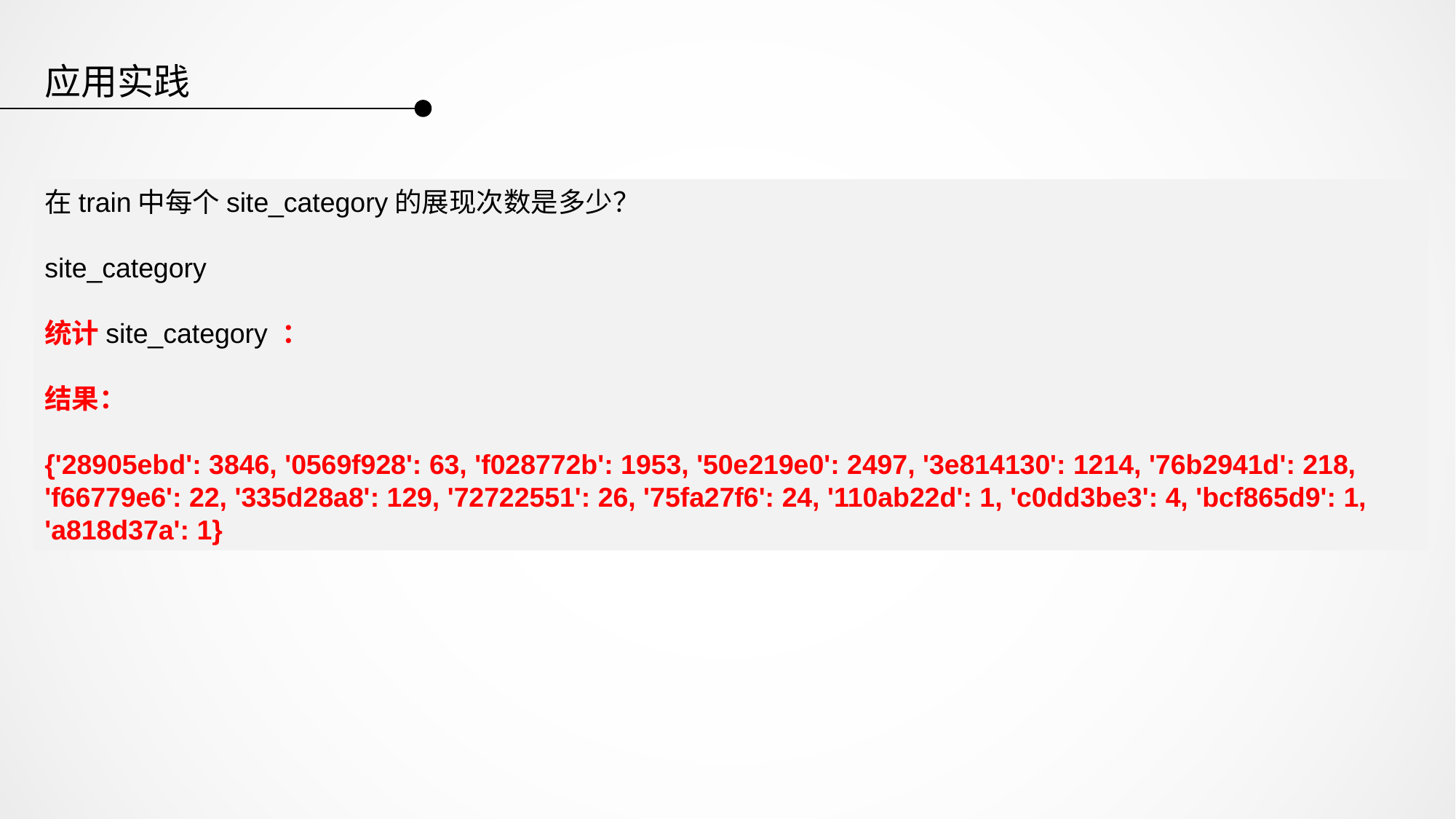

应用实践

在train中每个site_category的展现次数是多少？

site_category

统计site_category ：

结果：

{'28905ebd': 3846, '0569f928': 63, 'f028772b': 1953, '50e219e0': 2497, '3e814130': 1214, '76b2941d': 218, 'f66779e6': 22, '335d28a8': 129, '72722551': 26, '75fa27f6': 24, '110ab22d': 1, 'c0dd3be3': 4, 'bcf865d9': 1, 'a818d37a': 1}